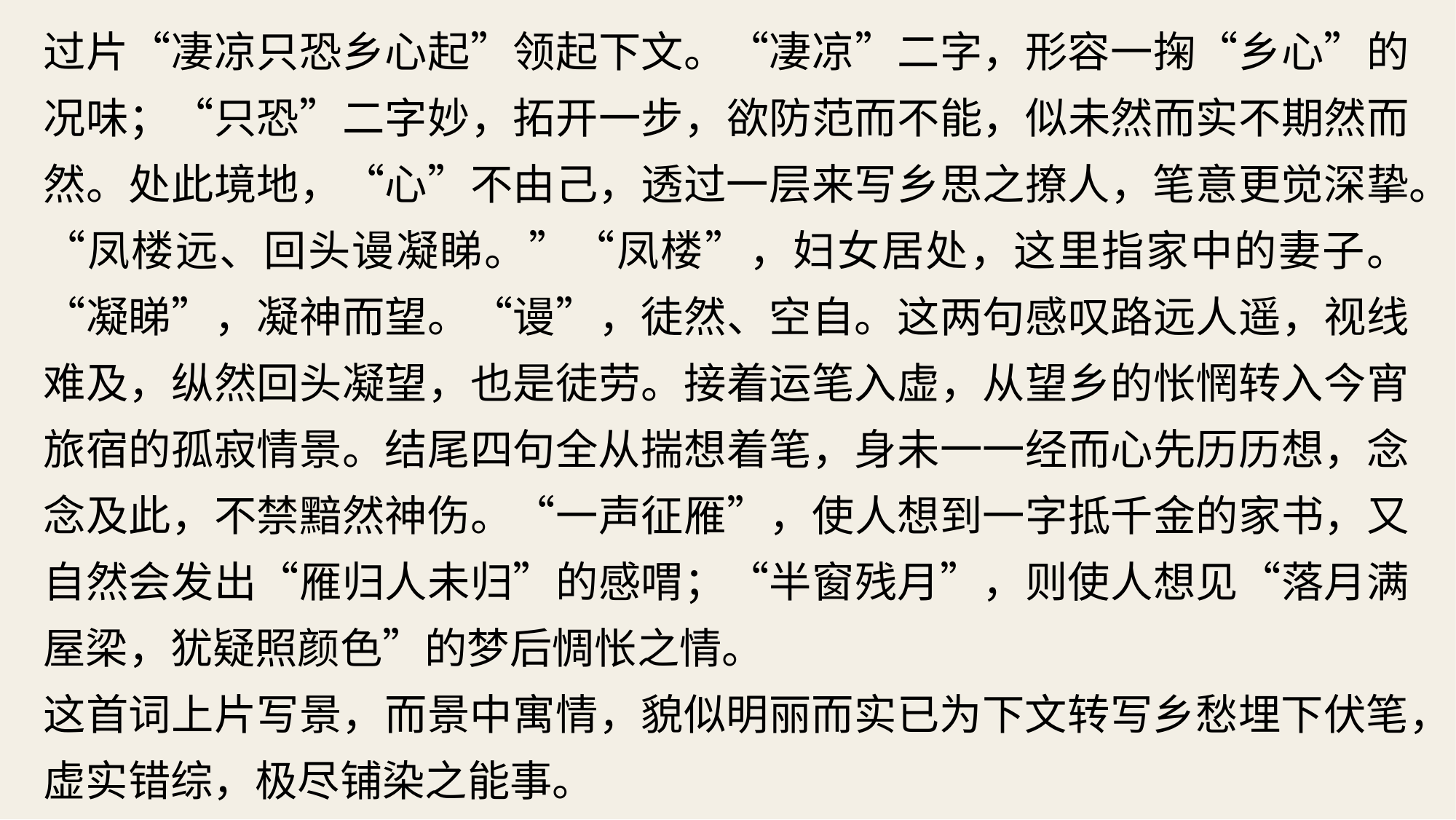

过片“凄凉只恐乡心起”领起下文。“凄凉”二字，形容一掬“乡心”的况味；“只恐”二字妙，拓开一步，欲防范而不能，似未然而实不期然而然。处此境地，“心”不由己，透过一层来写乡思之撩人，笔意更觉深挚。“凤楼远、回头谩凝睇。”“凤楼”，妇女居处，这里指家中的妻子。“凝睇”，凝神而望。“谩”，徒然、空自。这两句感叹路远人遥，视线难及，纵然回头凝望，也是徒劳。接着运笔入虚，从望乡的怅惘转入今宵旅宿的孤寂情景。结尾四句全从揣想着笔，身未一一经而心先历历想，念念及此，不禁黯然神伤。“一声征雁”，使人想到一字抵千金的家书，又自然会发出“雁归人未归”的感喟；“半窗残月”，则使人想见“落月满屋梁，犹疑照颜色”的梦后惆怅之情。
这首词上片写景，而景中寓情，貌似明丽而实已为下文转写乡愁埋下伏笔，虚实错综，极尽铺染之能事。